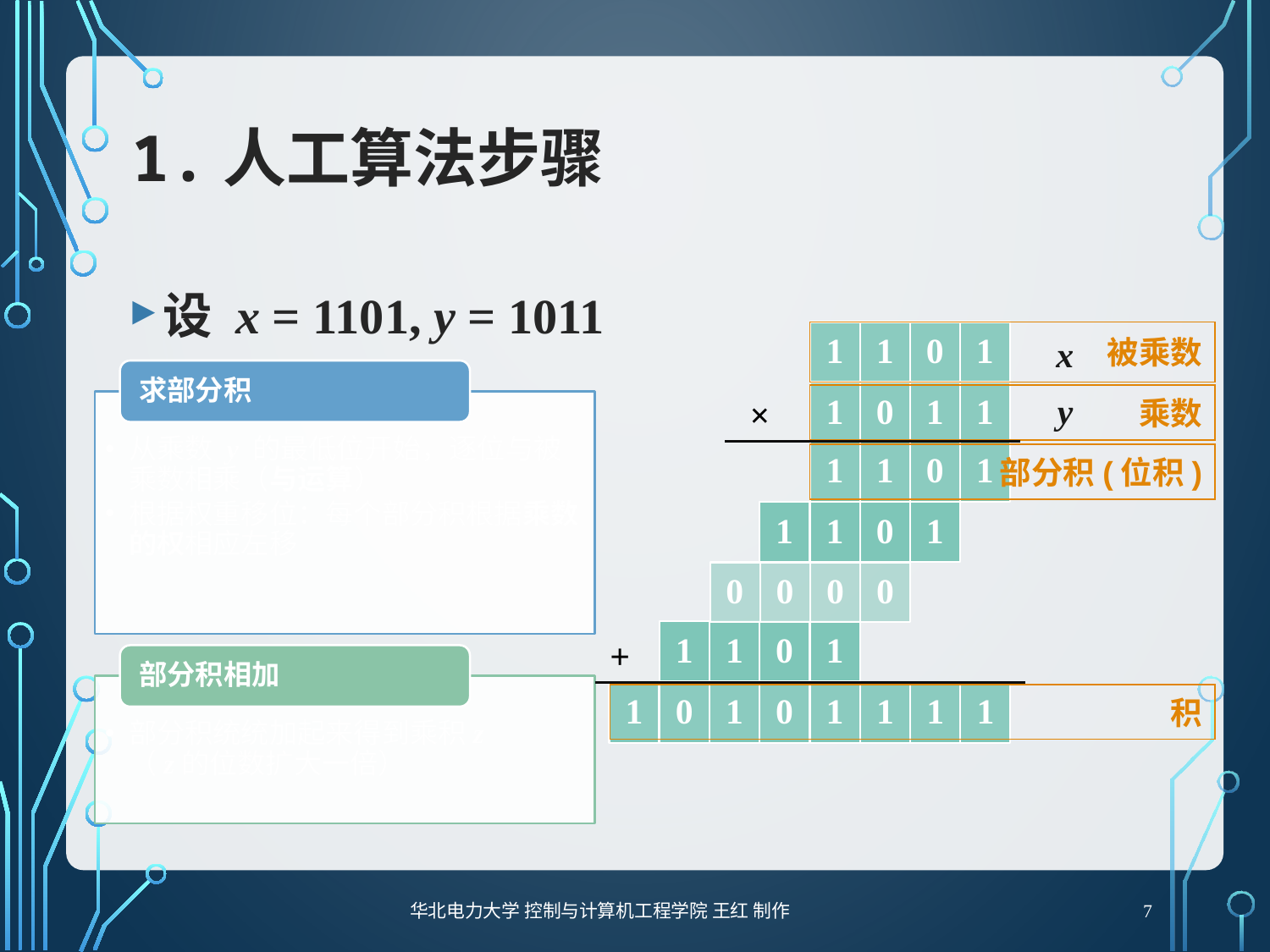

# 1.人工算法步骤
设 x = 1101, y = 1011

1
1
0
1
被乘数
x
从乘数 y 的最低位开始，逐位与被乘数相乘（与运算）
根据权重移位：每个部分积根据乘数的权相应左移
求部分积
部分积统统加起来得到乘积z
（z的位数扩大一倍）
部分积相加
1
0
1
1
y
乘数
×
1
1
0
1
部分积(位积)
1
1
0
1
0
0
0
0
1
1
0
1
+
1
0
1
0
1
1
1
1
积
7
华北电力大学 控制与计算机工程学院 王红 制作